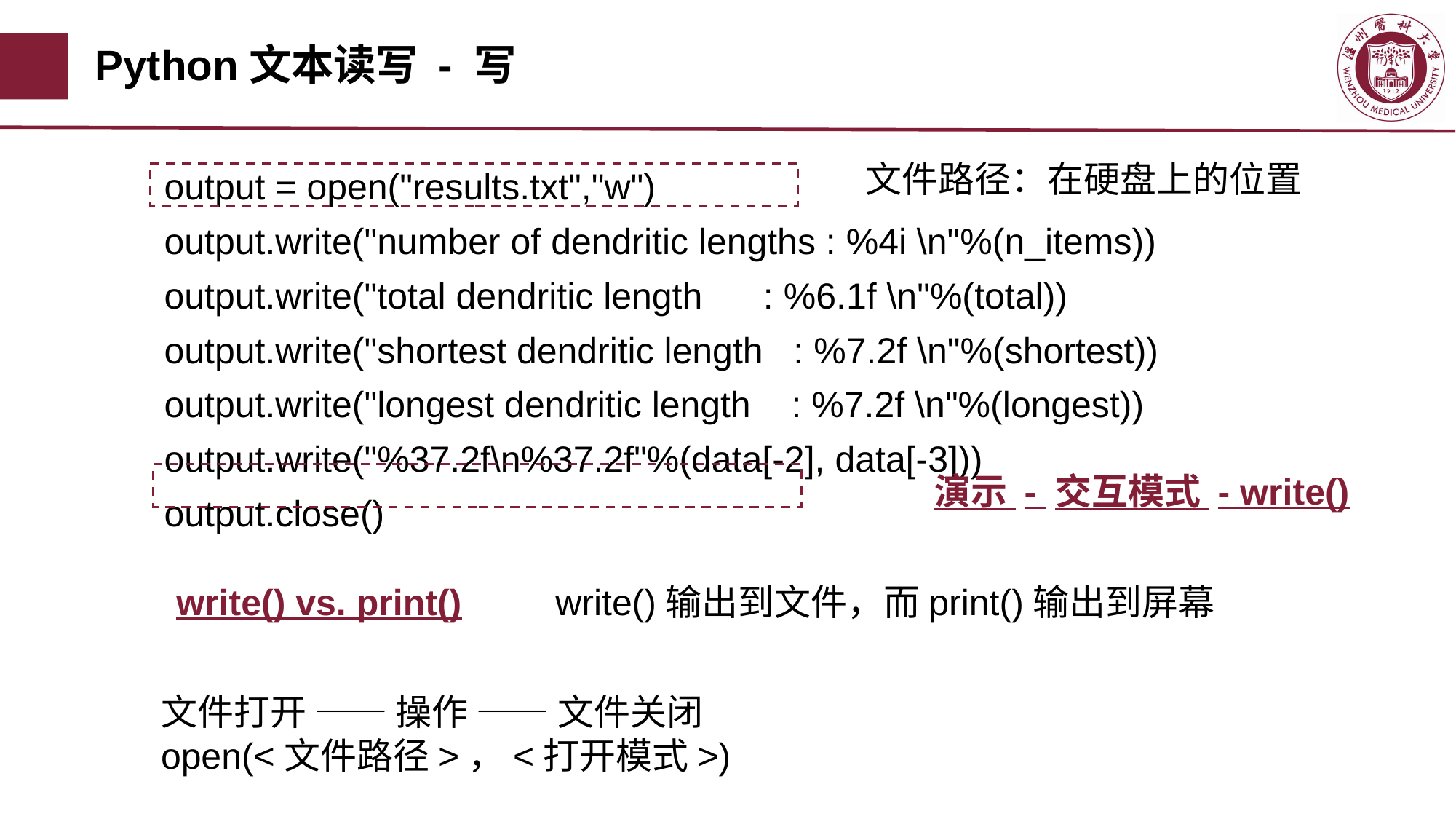

# Python文本读写 - 写
文件路径：在硬盘上的位置

output = open("results.txt","w")
output.write("number of dendritic lengths : %4i \n"%(n_items))
output.write("total dendritic length      : %6.1f \n"%(total))
output.write("shortest dendritic length   : %7.2f \n"%(shortest))
output.write("longest dendritic length    : %7.2f \n"%(longest))
output.write("%37.2f\n%37.2f"%(data[-2], data[-3]))
output.close()
演示 - 交互模式 - write()

write() vs. print()
write()输出到文件，而print()输出到屏幕
文件打开 —— 操作 —— 文件关闭
open(<文件路径>，<打开模式>)